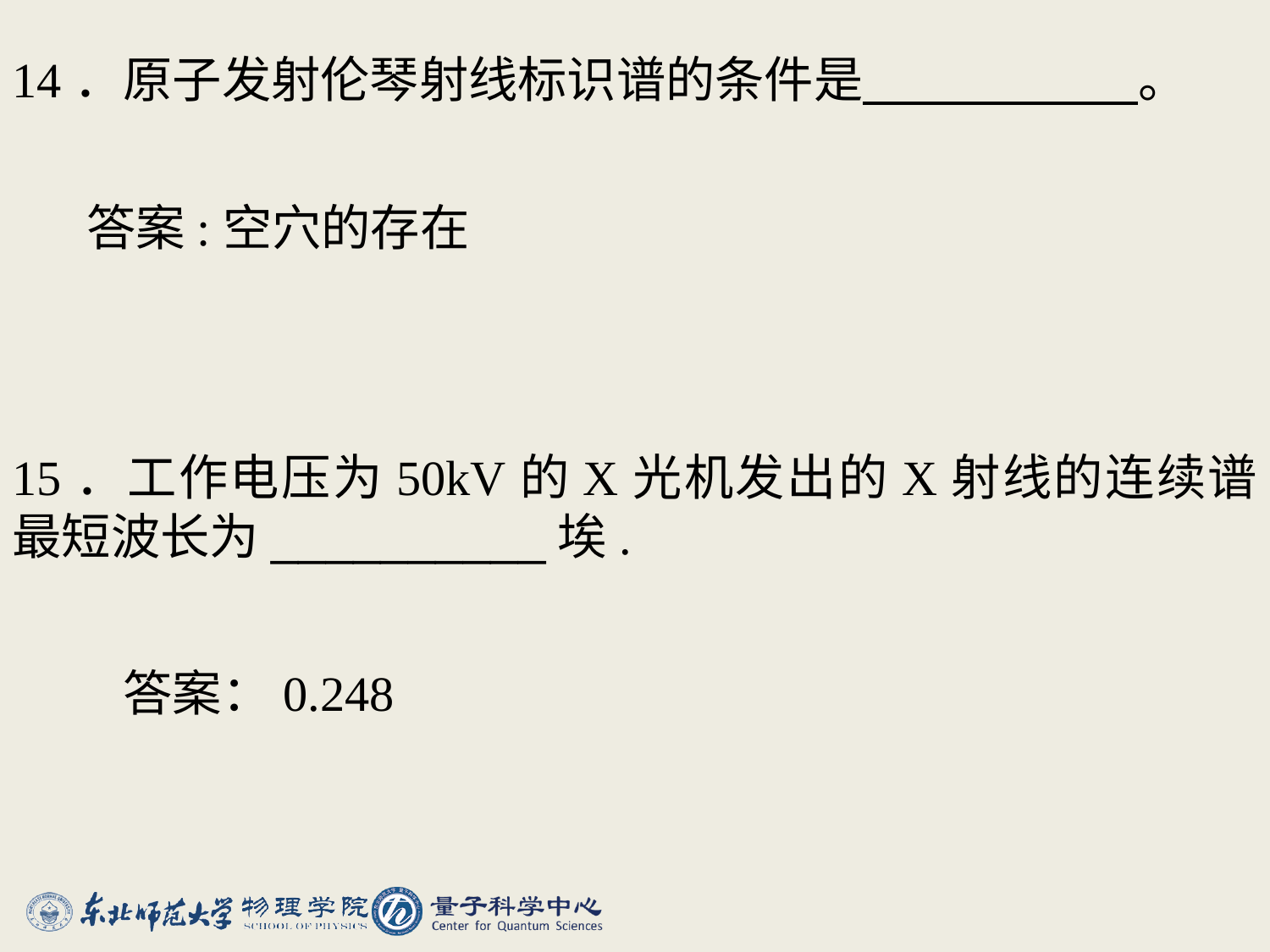

#
14．原子发射伦琴射线标识谱的条件是                         。
答案:空穴的存在

15．工作电压为50kV的X光机发出的X射线的连续谱最短波长为__________埃.

答案：0.248